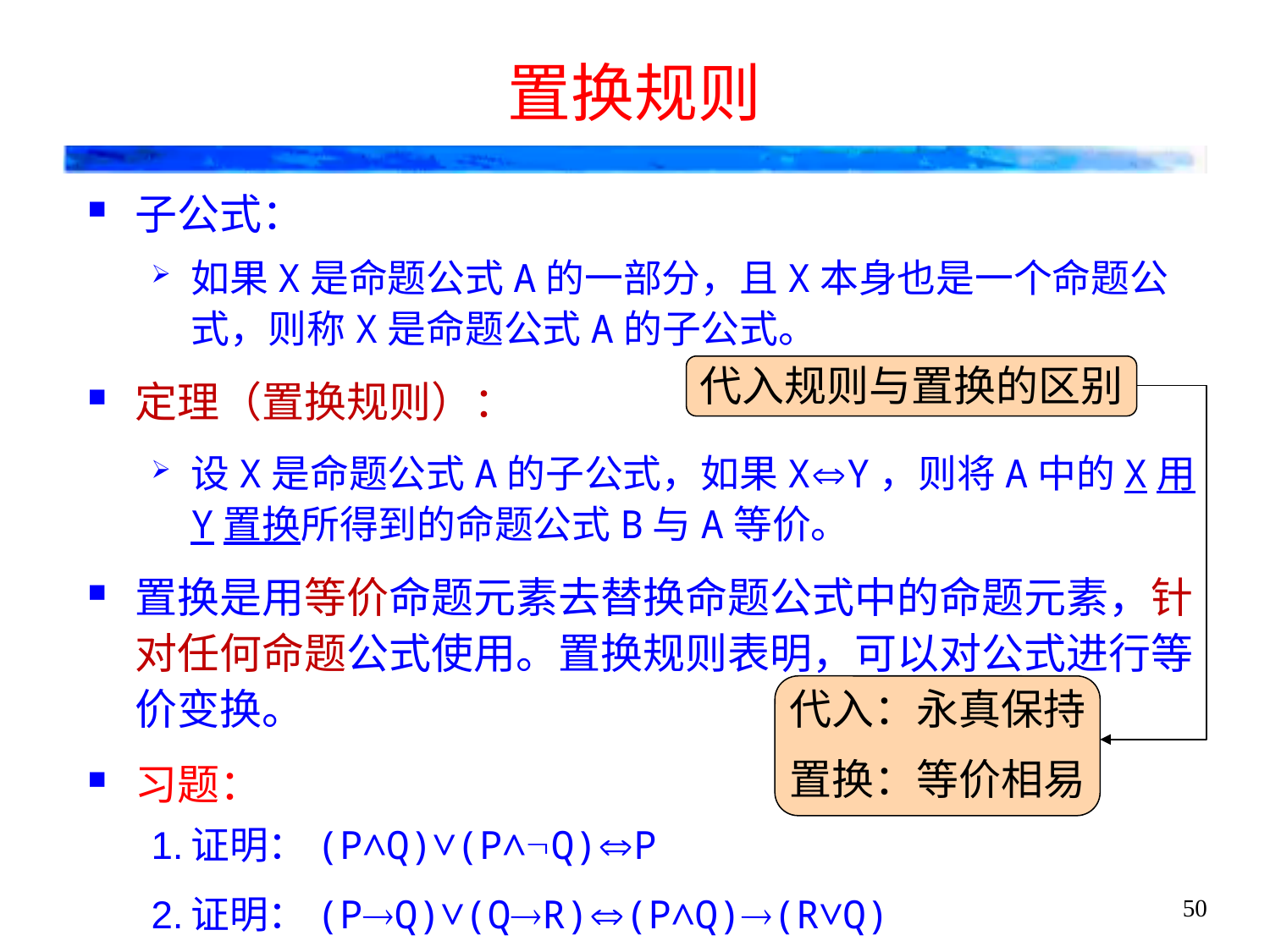

# 置换规则
子公式：
如果X是命题公式A的一部分，且X本身也是一个命题公式，则称X是命题公式A的子公式。
定理（置换规则）：
设X是命题公式A的子公式，如果X⇔Y，则将A中的X用Y置换所得到的命题公式B与A等价。
置换是用等价命题元素去替换命题公式中的命题元素，针对任何命题公式使用。置换规则表明，可以对公式进行等价变换。
习题：
证明：(P∧Q)∨(P∧¬Q)⇔P
证明：(P→Q)∨(Q→R)⇔(P∧Q)→(R∨Q)
代入规则与置换的区别

代入：永真保持
置换：等价相易
50